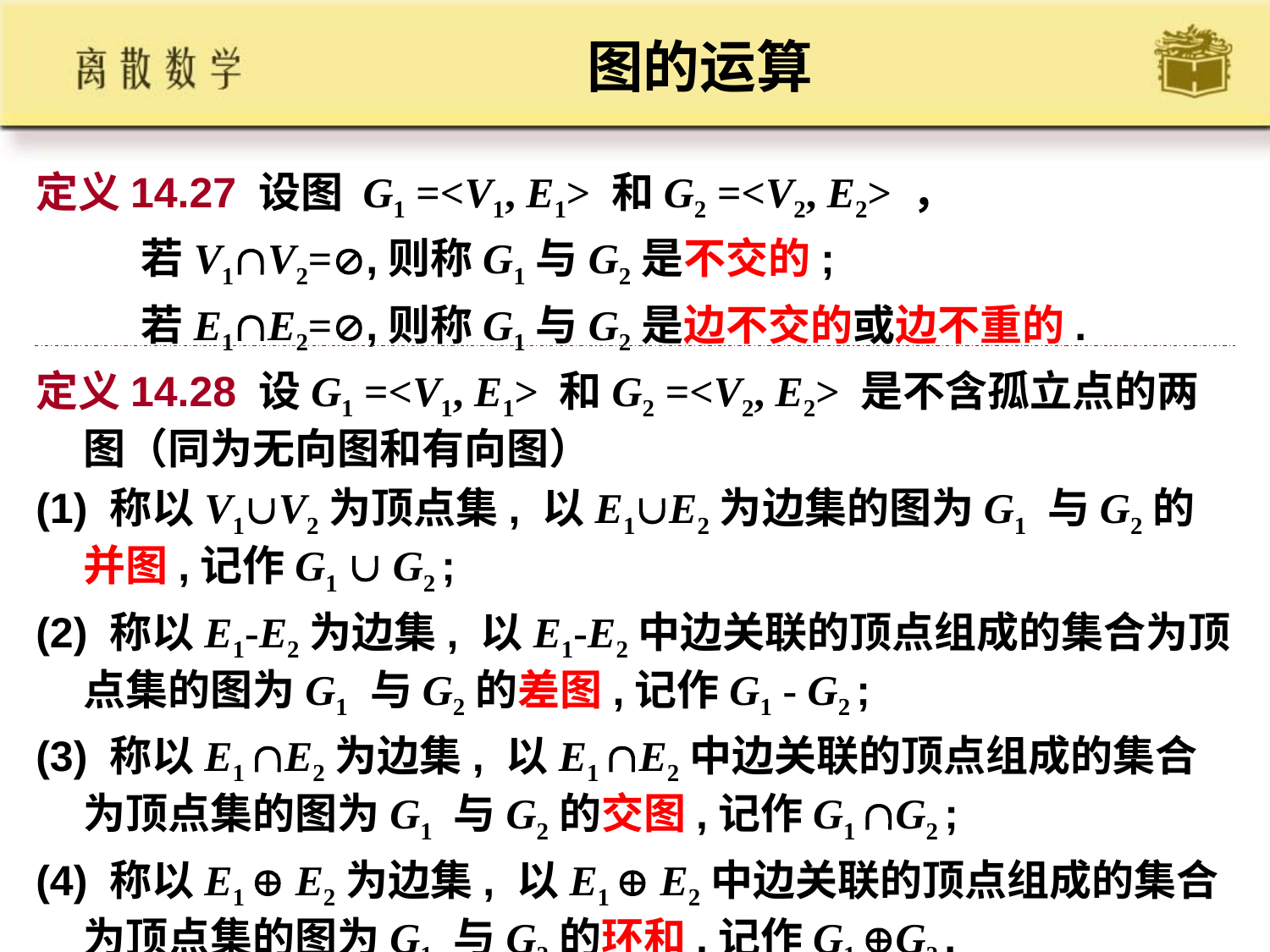

# 图的运算
定义14.27 设图 G1 =<V1, E1> 和G2 =<V2, E2> ，
          若V1∩V2=∅,则称G1与G2是不交的;
          若E1∩E2=∅,则称G1与G2是边不交的或边不重的.
定义14.28 设G1 =<V1, E1> 和G2 =<V2, E2> 是不含孤立点的两图（同为无向图和有向图）
(1) 称以V1∪V2为顶点集, 以E1∪E2为边集的图为G1 与G2的并图,记作G1 ∪ G2 ;
(2) 称以E1-E2为边集, 以E1-E2中边关联的顶点组成的集合为顶点集的图为G1 与G2的差图,记作G1 - G2 ;
(3) 称以E1 ∩E2为边集, 以E1 ∩E2中边关联的顶点组成的集合为顶点集的图为G1 与G2的交图,记作G1 ∩G2 ;
(4) 称以E1 ⊕ E2为边集, 以E1 ⊕ E2中边关联的顶点组成的集合为顶点集的图为G1 与G2的环和,记作G1 ⊕G2 .